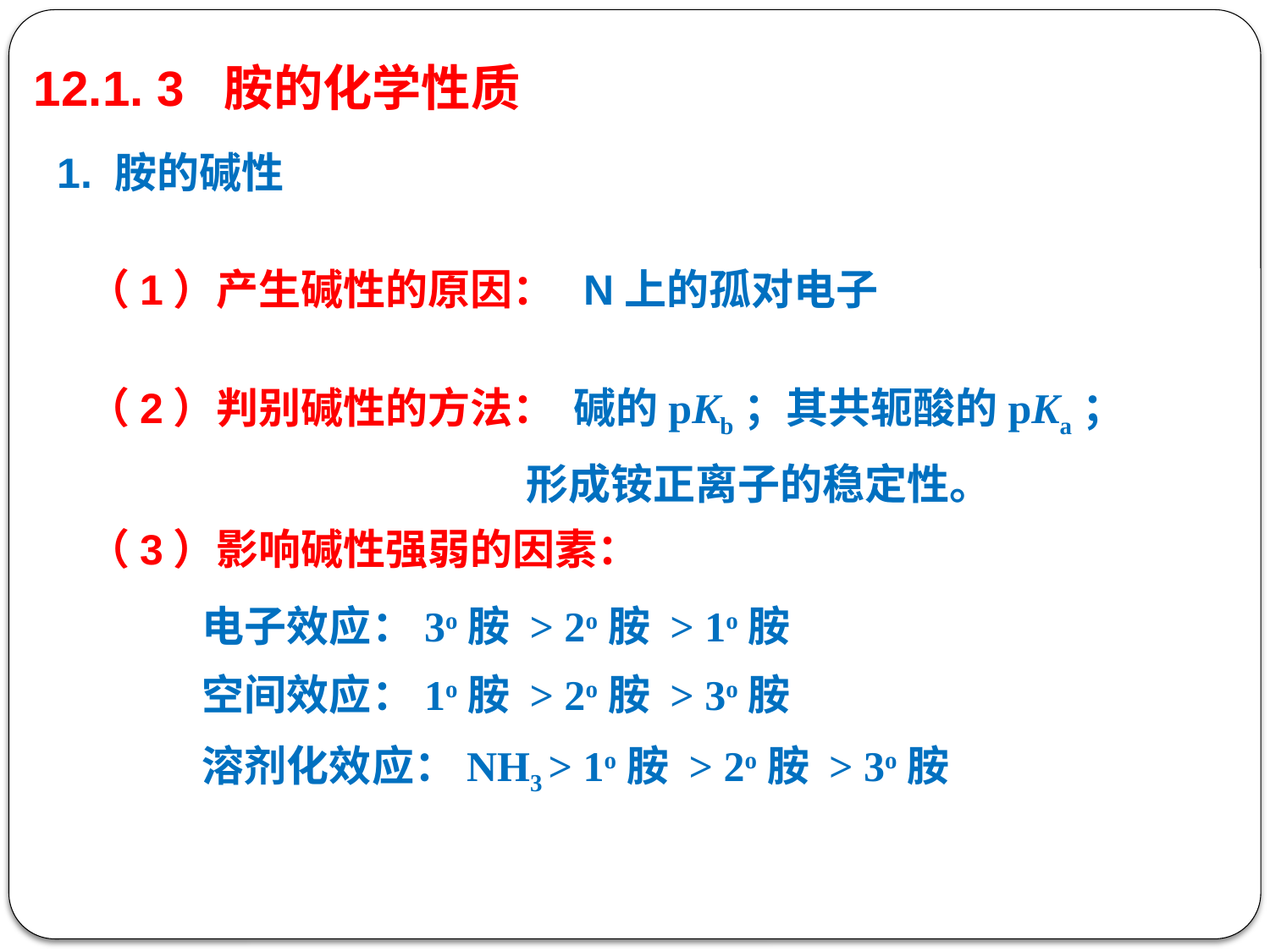

12.1. 3  胺的化学性质
1. 胺的碱性
（1）产生碱性的原因：  N上的孤对电子

（2）判别碱性的方法：  碱的pKb；其共轭酸的pKa；
                                             形成铵正离子的稳定性。
（3）影响碱性强弱的因素：
           电子效应：3o胺 > 2o胺 > 1o胺
           空间效应：1o胺 > 2o胺 > 3o胺
           溶剂化效应：NH3 > 1o胺 > 2o胺 > 3o胺